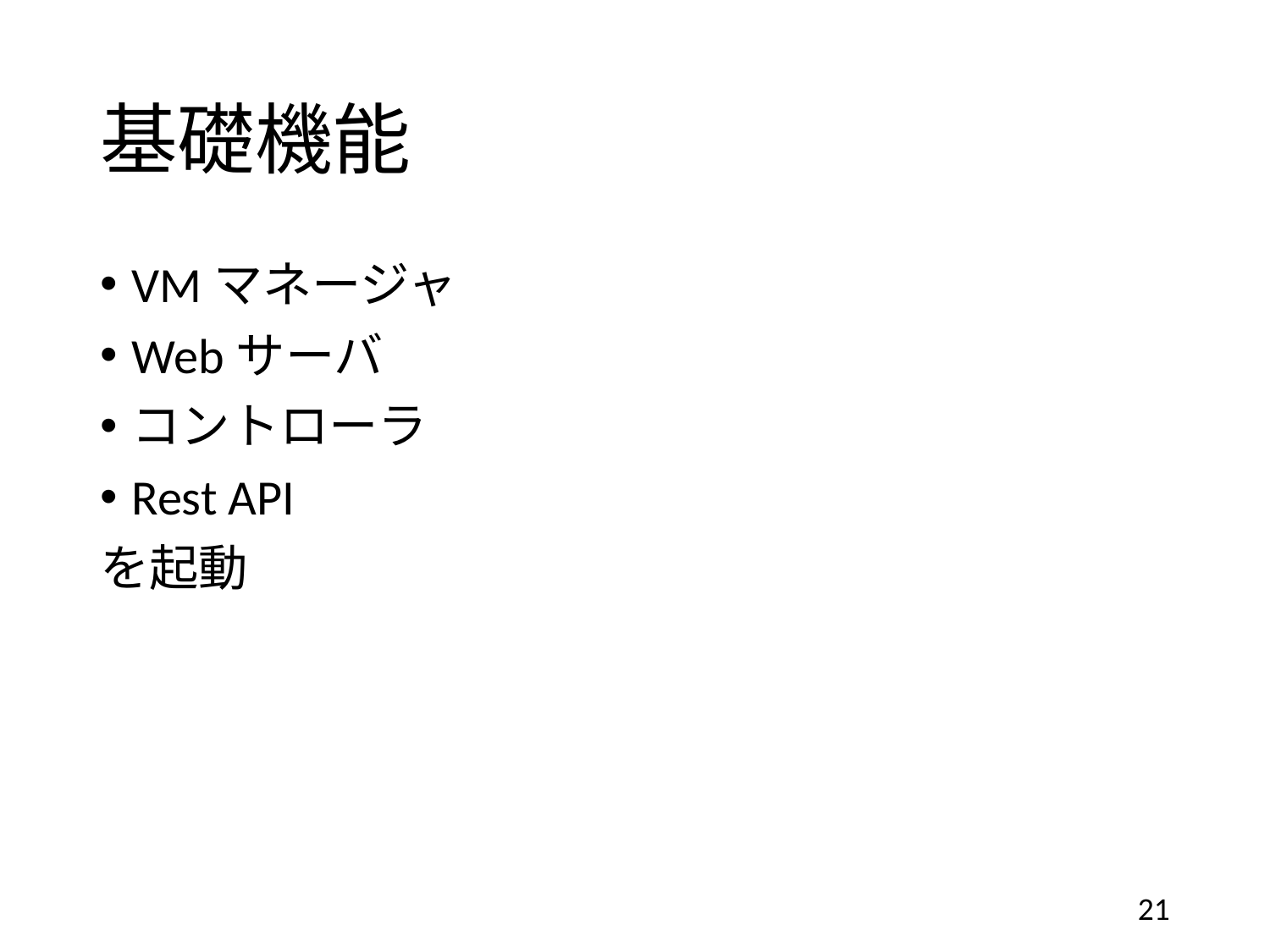

# 基礎機能
VMマネージャ
Webサーバ
コントローラ
Rest API
を起動
21